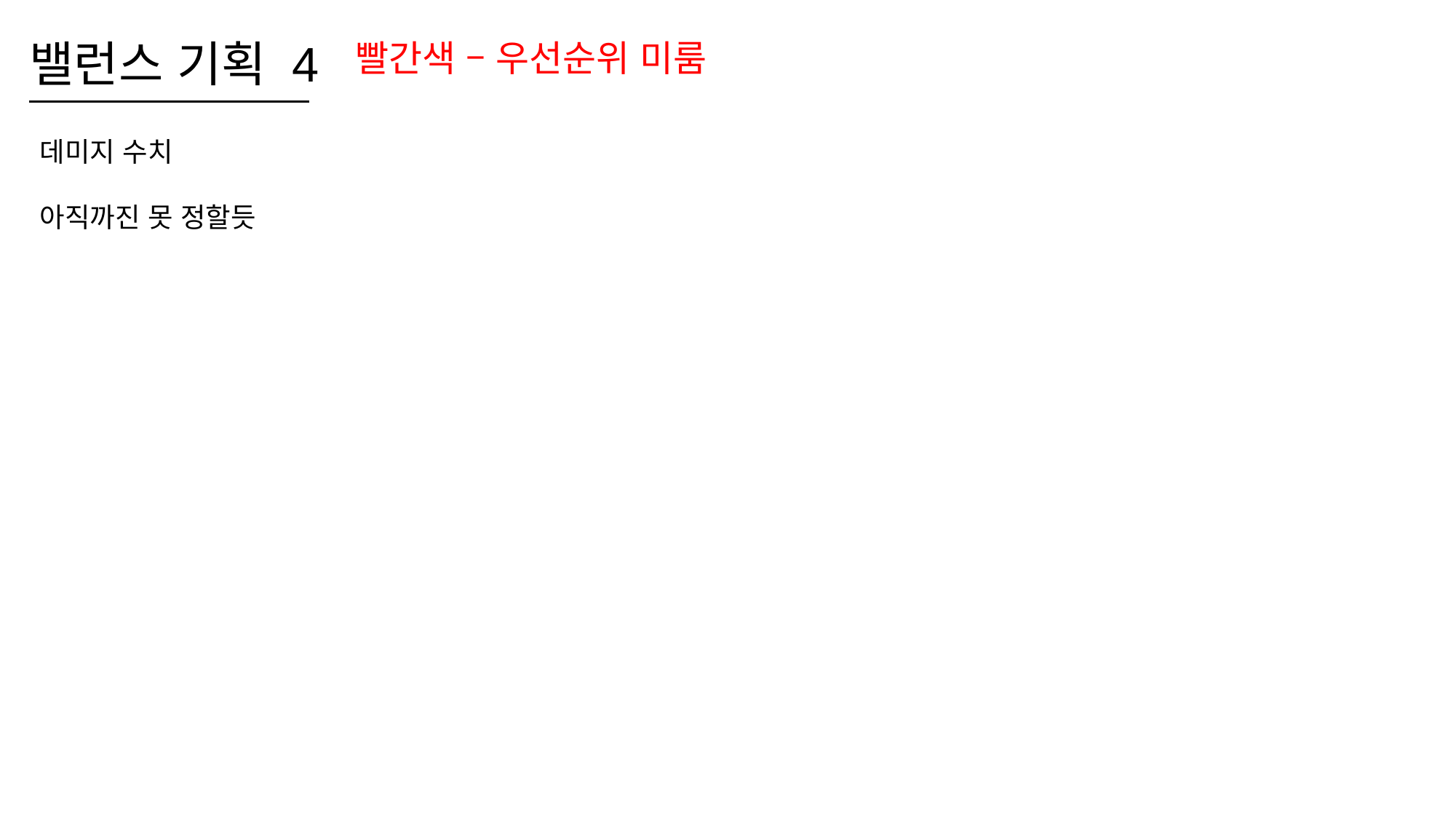

밸런스 기획 4
빨간색 – 우선순위 미룸
데미지 수치

아직까진 못 정할듯